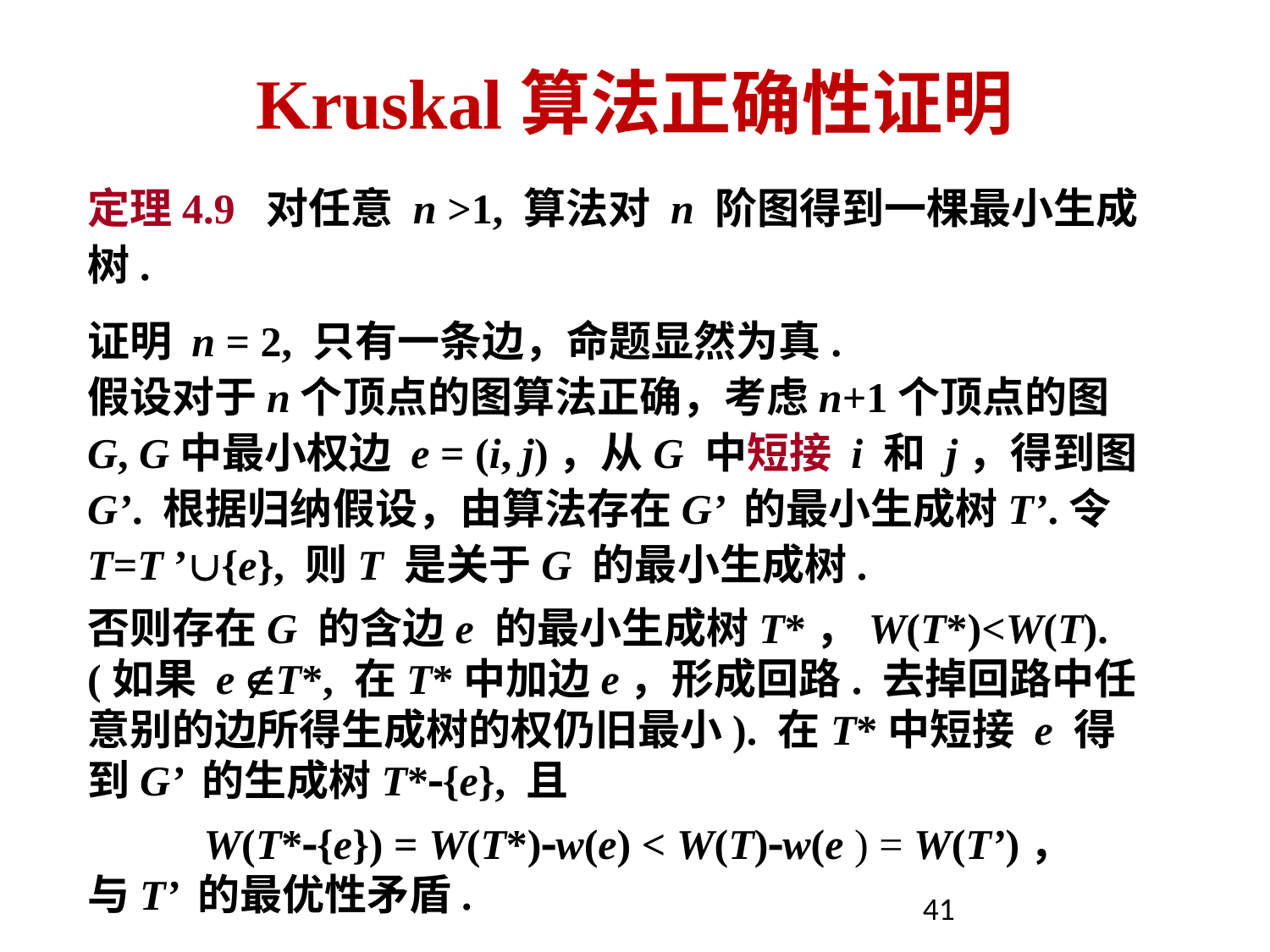

# Kruskal算法正确性证明
定理4.9  对任意 n >1, 算法对 n 阶图得到一棵最小生成树.
证明 n = 2, 只有一条边，命题显然为真.
假设对于n个顶点的图算法正确，考虑n+1个顶点的图G, G中最小权边 e = (i, j)，从G 中短接 i 和 j，得到图G’. 根据归纳假设，由算法存在G’ 的最小生成树T’.令T=T ’∪{e}, 则T 是关于G 的最小生成树.
否则存在G 的含边e 的最小生成树T*，W(T*)<W(T). (如果 e ∉T*, 在T*中加边e，形成回路. 去掉回路中任意别的边所得生成树的权仍旧最小). 在T*中短接 e 得到G’ 的生成树T*−{e}, 且
           W(T*−{e}) = W(T*)−w(e) < W(T)−w(e ) = W(T’)，
与T’ 的最优性矛盾.
41